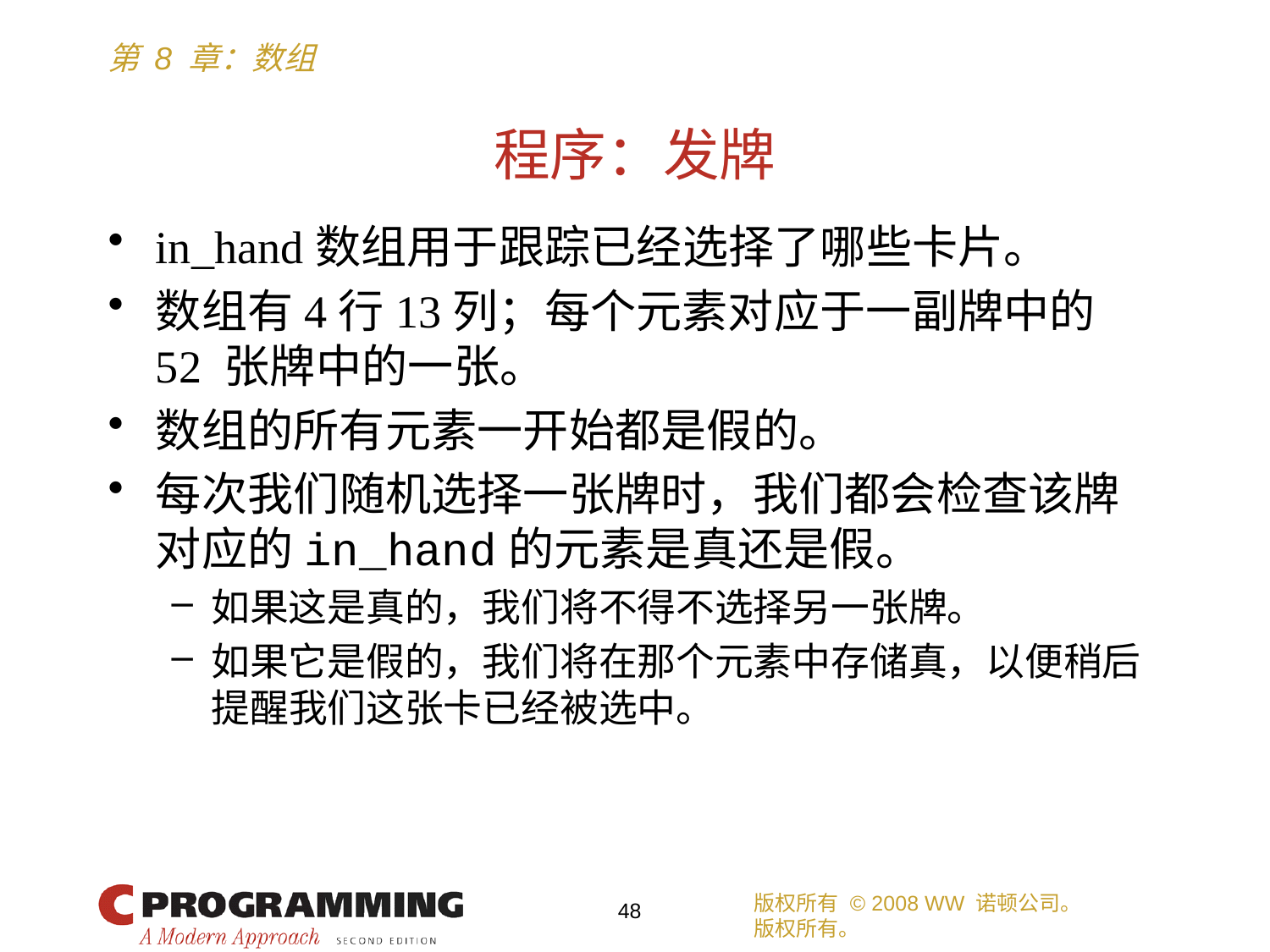

# 程序：发牌
in_hand数组用于跟踪已经选择了哪些卡片。
数组有4行13列；每个元素对应于一副牌中的 52 张牌中的一张。
数组的所有元素一开始都是假的。
每次我们随机选择一张牌时，我们都会检查该牌对应的in_hand的元素是真还是假。
如果这是真的，我们将不得不选择另一张牌。
如果它是假的，我们将在那个元素中存储真，以便稍后提醒我们这张卡已经被选中。
版权所有 © 2008 WW 诺顿公司。
版权所有。
48